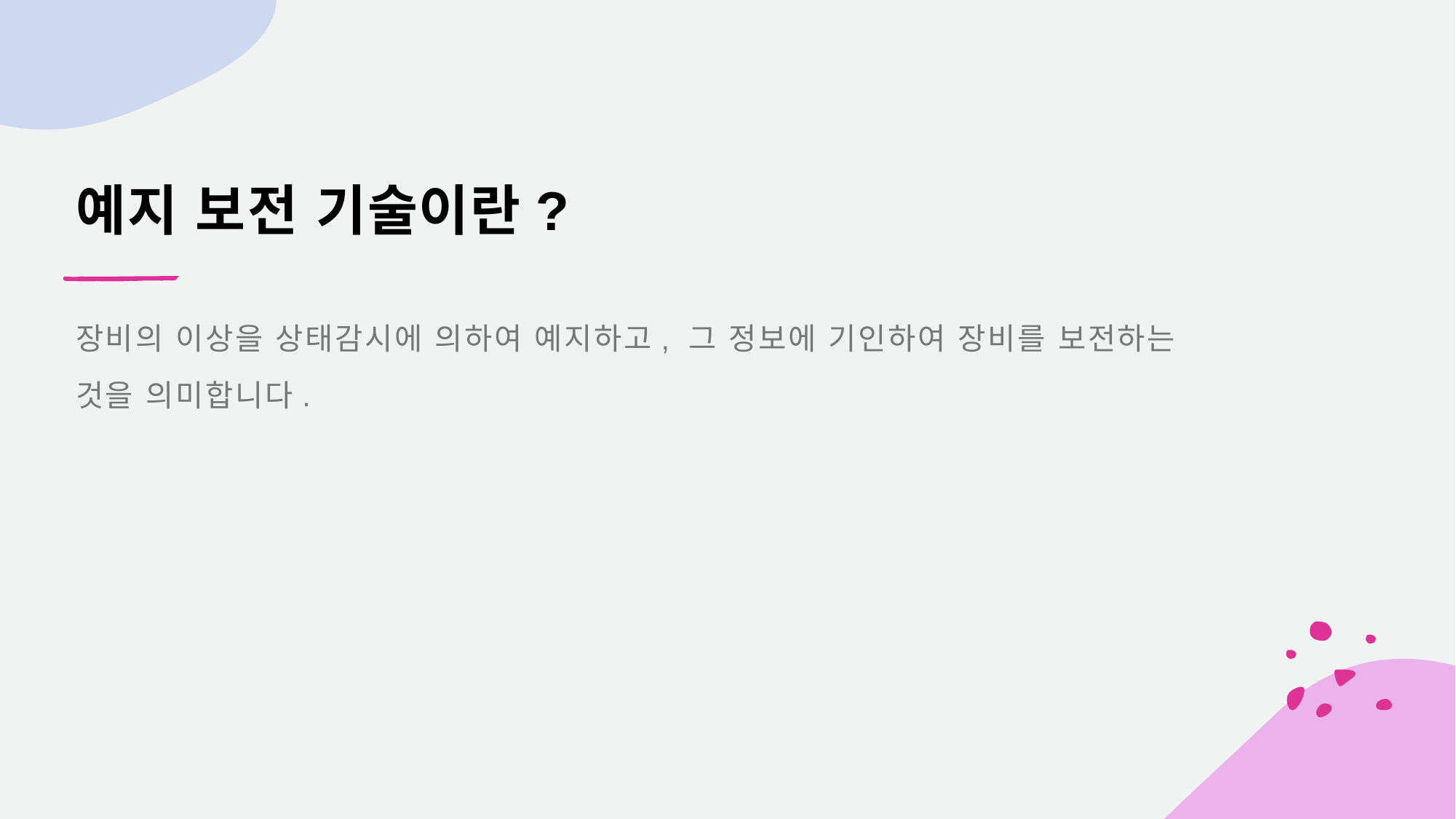

# 예지 보전 기술이란?
장비의 이상을 상태감시에 의하여 예지하고, 그 정보에 기인하여 장비를 보전하는
것을 의미합니다.